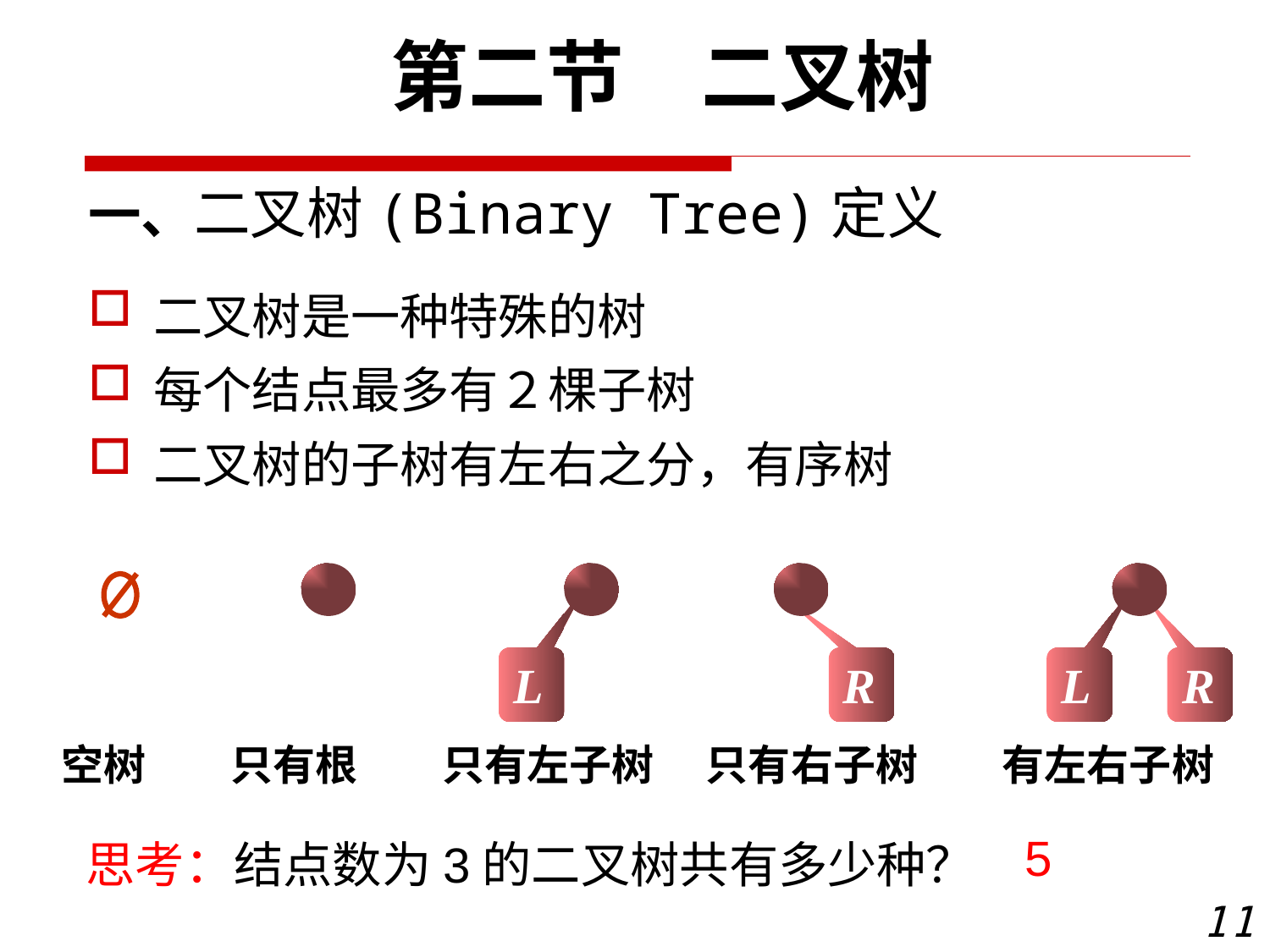

第二节　二叉树
# 一、二叉树(Binary Tree)定义
二叉树是一种特殊的树
每个结点最多有２棵子树
二叉树的子树有左右之分，有序树

L
R

L

R
空树　　只有根　　只有左子树　 只有右子树　　有左右子树
5
思考：结点数为3的二叉树共有多少种？
11